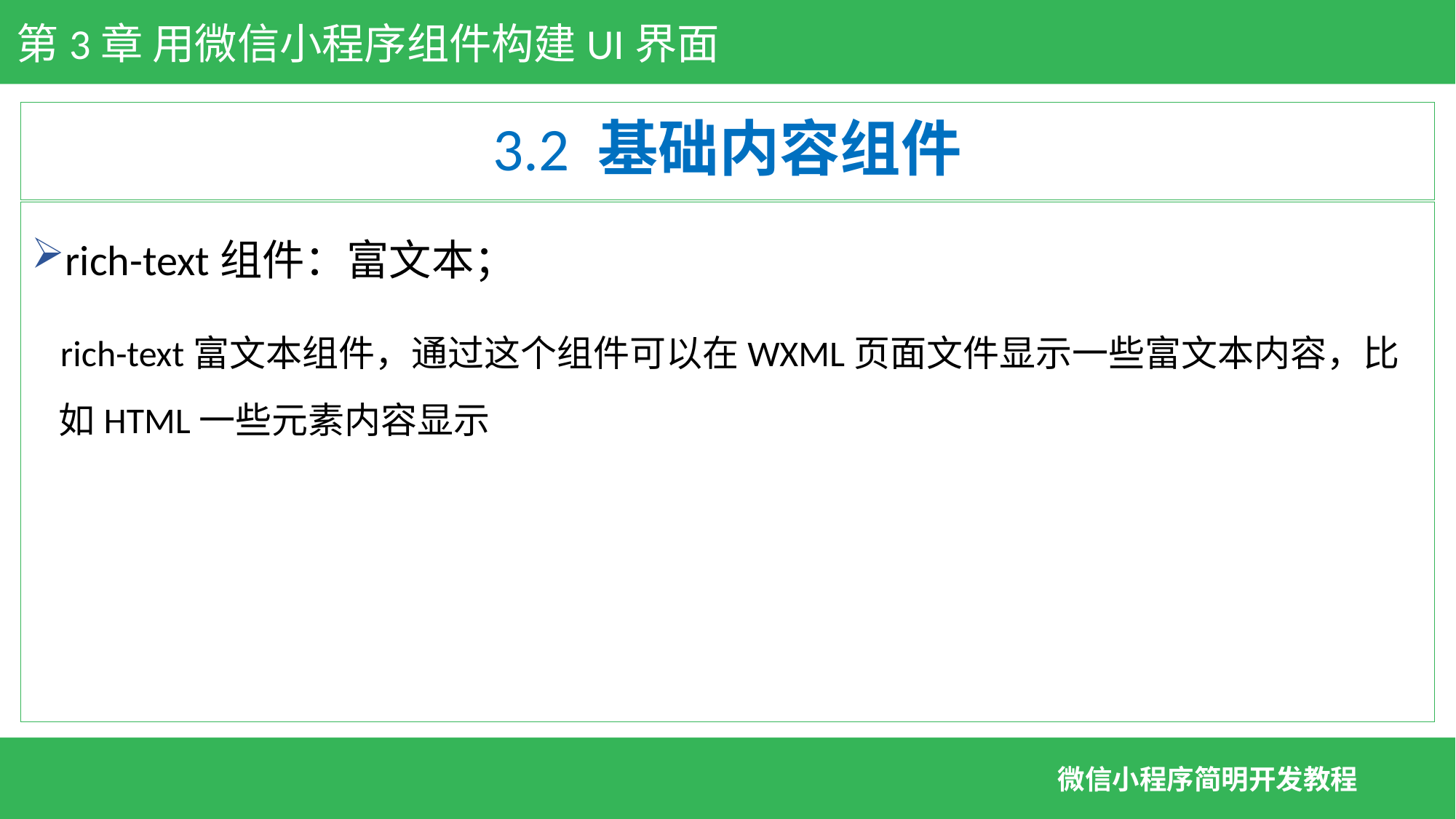

第3章 用微信小程序组件构建UI界面

# 3.2 基础内容组件
rich-text组件：富文本；
   rich-text富文本组件，通过这个组件可以在WXML页面文件显示一些富文本内容，比如HTML一些元素内容显示

微信小程序简明开发教程